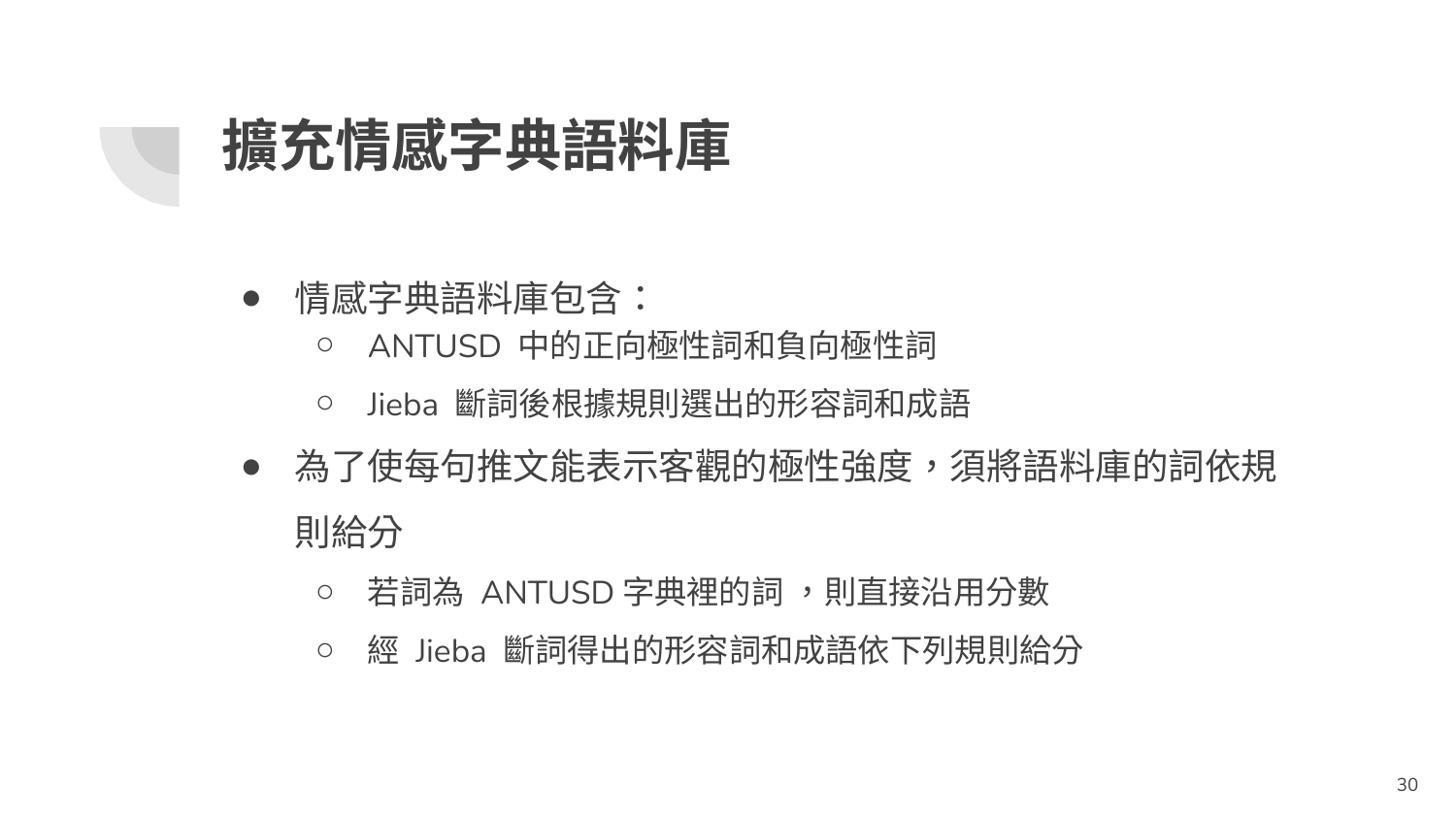

# 擴充情感字典語料庫
情感字典語料庫包含：
ANTUSD 中的正向極性詞和負向極性詞
Jieba 斷詞後根據規則選出的形容詞和成語
為了使每句推文能表示客觀的極性強度，須將語料庫的詞依規則給分
若詞為 ANTUSD字典裡的詞 ，則直接沿用分數
經 Jieba 斷詞得出的形容詞和成語依下列規則給分
30